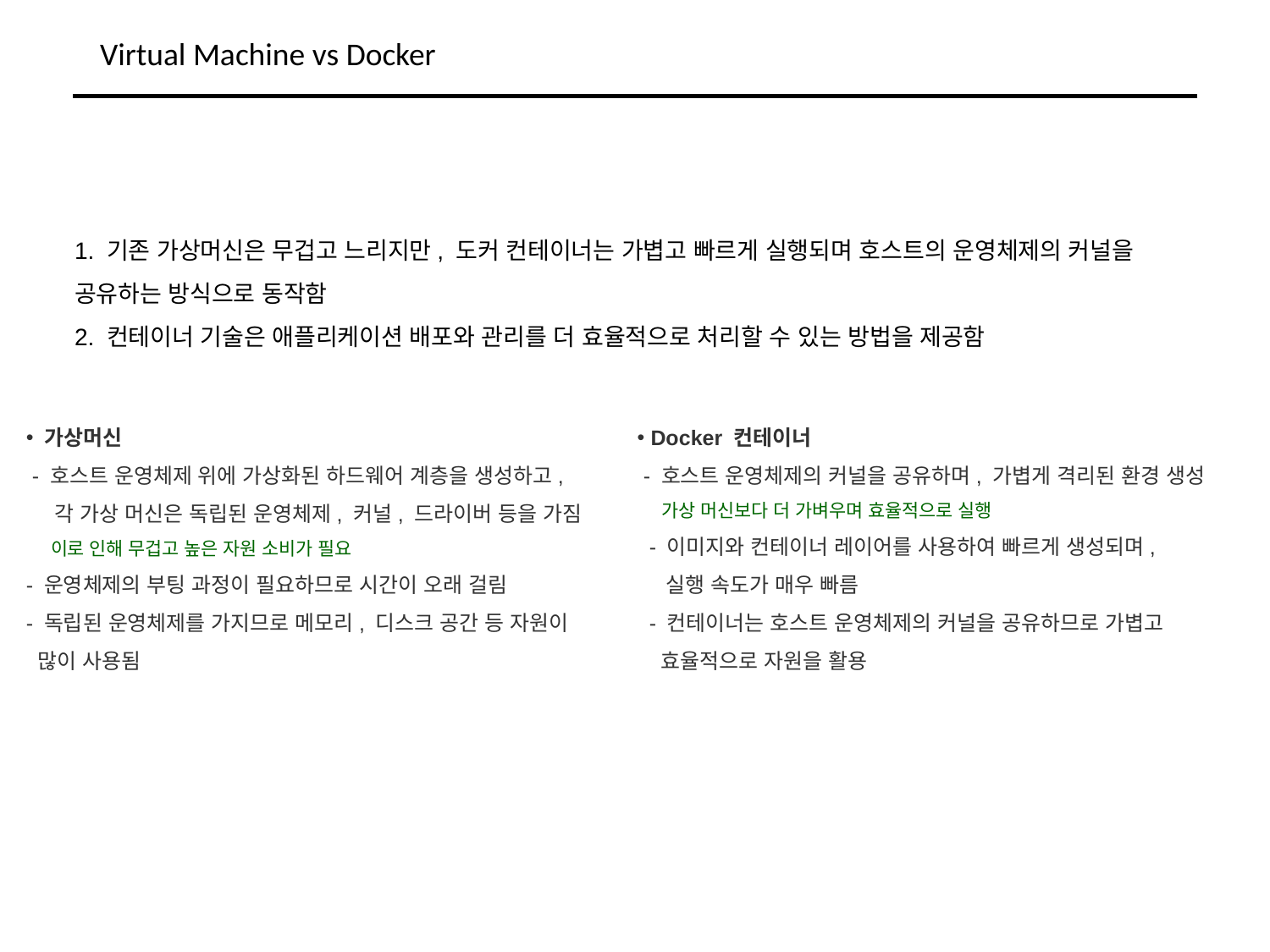

# Virtual Machine vs Docker
1. 기존 가상머신은 무겁고 느리지만, 도커 컨테이너는 가볍고 빠르게 실행되며 호스트의 운영체제의 커널을 공유하는 방식으로 동작함
2. 컨테이너 기술은 애플리케이션 배포와 관리를 더 효율적으로 처리할 수 있는 방법을 제공함
 가상머신
 - 호스트 운영체제 위에 가상화된 하드웨어 계층을 생성하고,
    각 가상 머신은 독립된 운영체제, 커널, 드라이버 등을 가짐
    이로 인해 무겁고 높은 자원 소비가 필요
- 운영체제의 부팅 과정이 필요하므로 시간이 오래 걸림
- 독립된 운영체제를 가지므로 메모리, 디스크 공간 등 자원이
  많이 사용됨
 Docker 컨테이너
 - 호스트 운영체제의 커널을 공유하며, 가볍게 격리된 환경 생성
    가상 머신보다 더 가벼우며 효율적으로 실행
  - 이미지와 컨테이너 레이어를 사용하여 빠르게 생성되며,
    실행 속도가 매우 빠름
  - 컨테이너는 호스트 운영체제의 커널을 공유하므로 가볍고
    효율적으로 자원을 활용